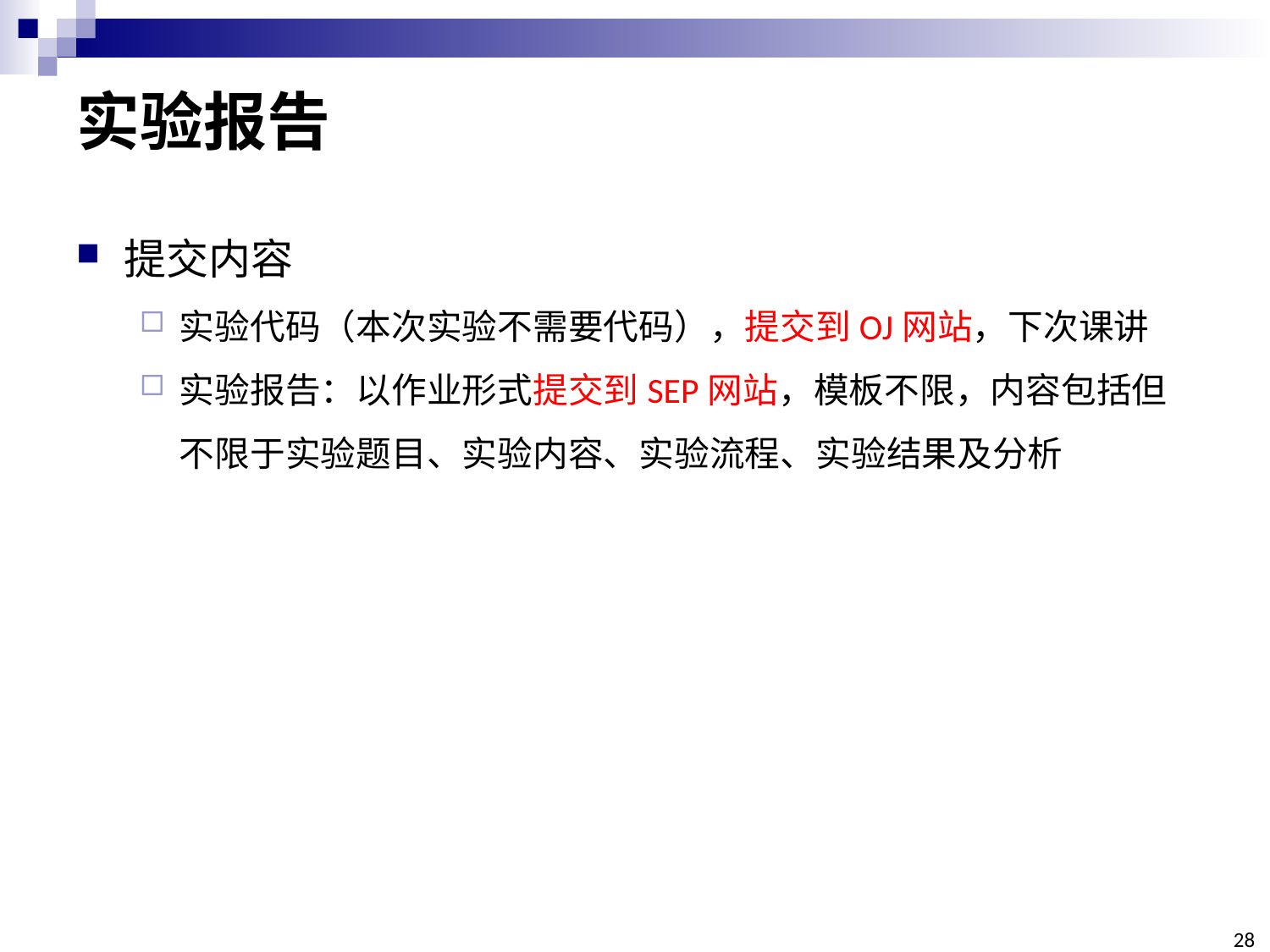

# 实验报告
提交内容
实验代码（本次实验不需要代码），提交到OJ网站，下次课讲
实验报告：以作业形式提交到SEP网站，模板不限，内容包括但不限于实验题目、实验内容、实验流程、实验结果及分析

28